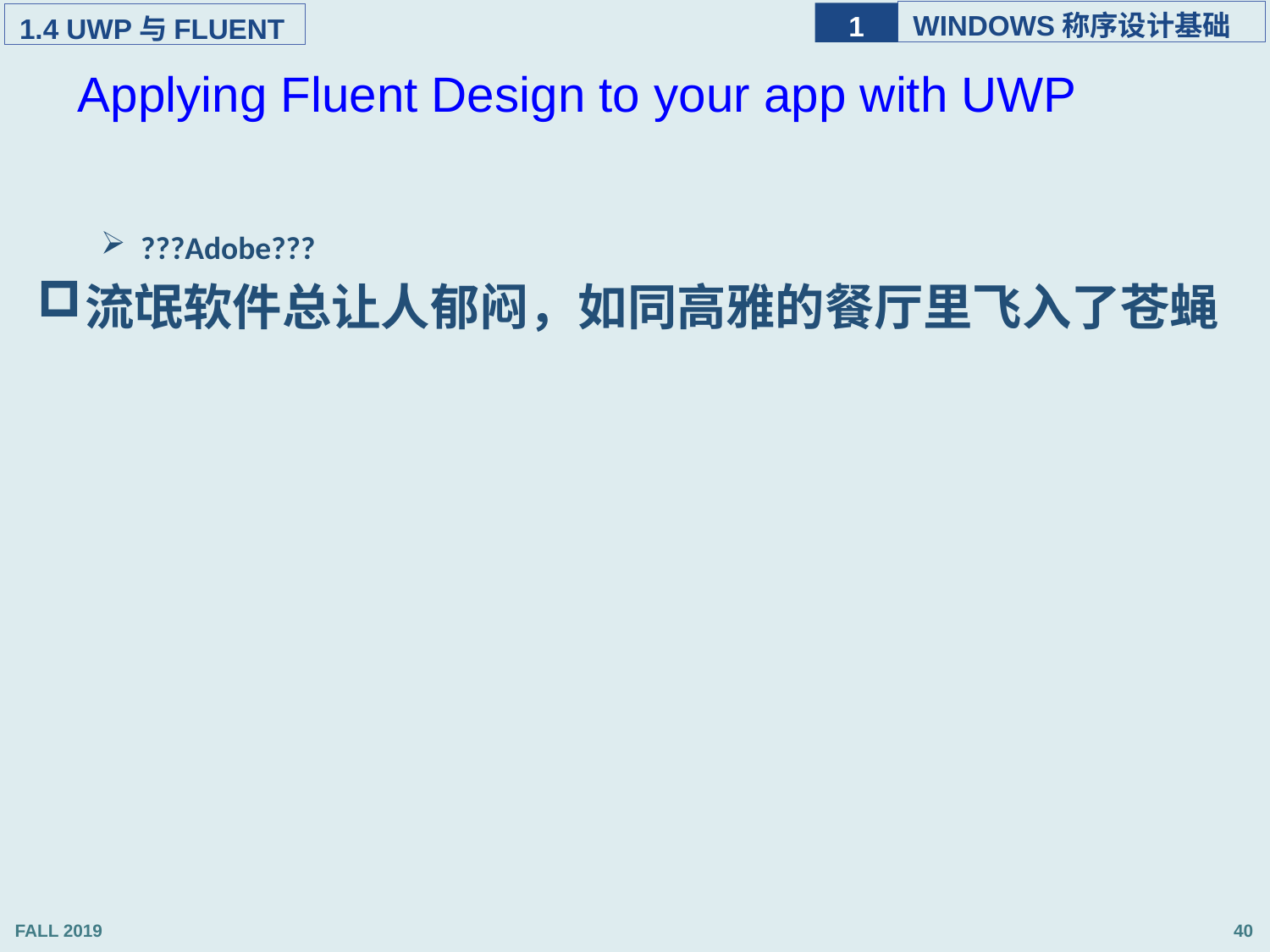

Applying Fluent Design to your app with UWP

???Adobe???
流氓软件总让人郁闷，如同高雅的餐厅里飞入了苍蝇